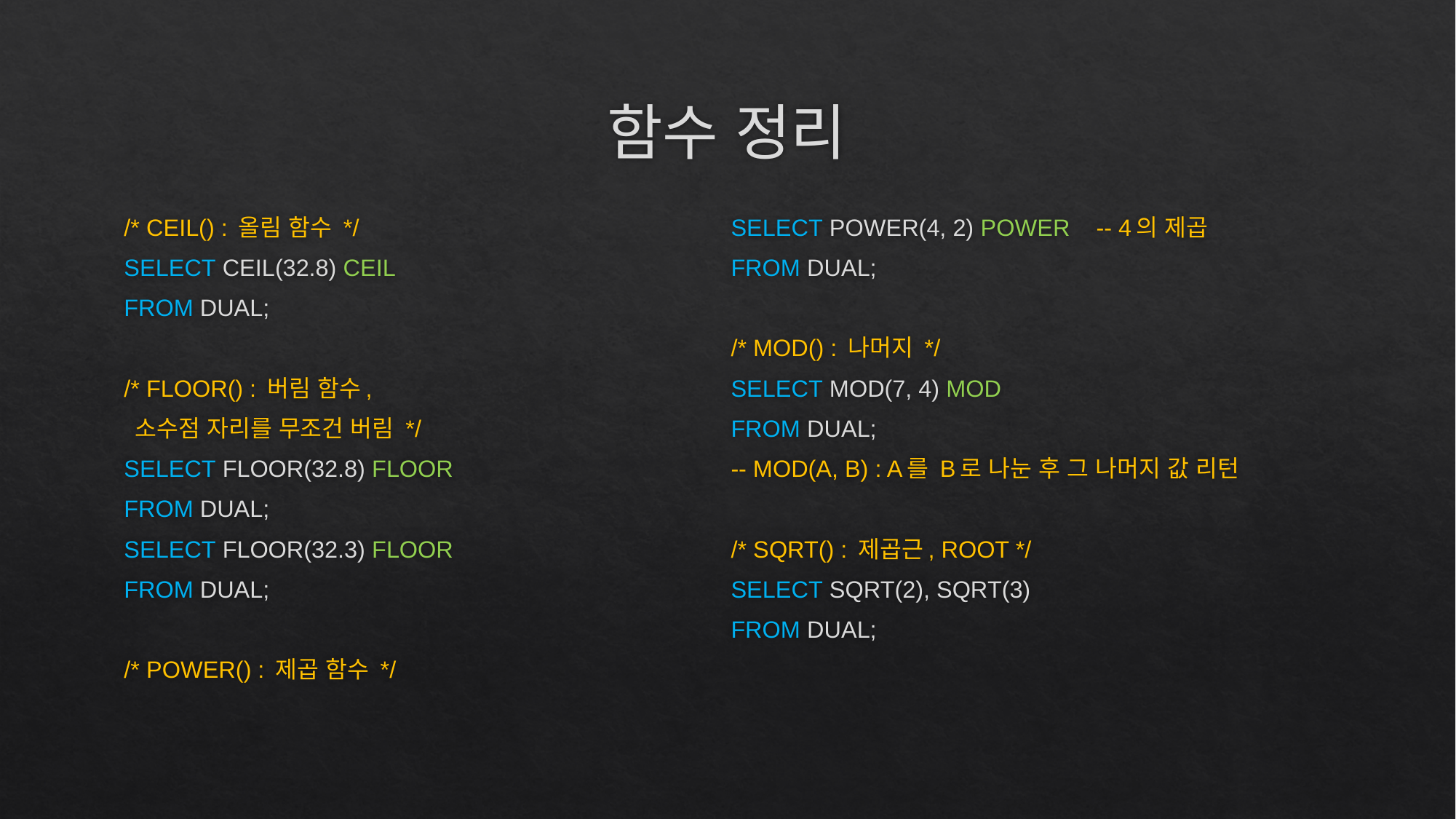

# 함수 정리
/* CEIL() : 올림 함수 */
SELECT CEIL(32.8) CEIL
FROM DUAL;

/* FLOOR() : 버림 함수,
 소수점 자리를 무조건 버림 */
SELECT FLOOR(32.8) FLOOR
FROM DUAL;
SELECT FLOOR(32.3) FLOOR
FROM DUAL;

/* POWER() : 제곱 함수 */
SELECT POWER(4, 2) POWER    -- 4의 제곱
FROM DUAL;

/* MOD() : 나머지 */
SELECT MOD(7, 4) MOD
FROM DUAL;
-- MOD(A, B) : A를 B로 나눈 후 그 나머지 값 리턴

/* SQRT() : 제곱근, ROOT */
SELECT SQRT(2), SQRT(3)
FROM DUAL;